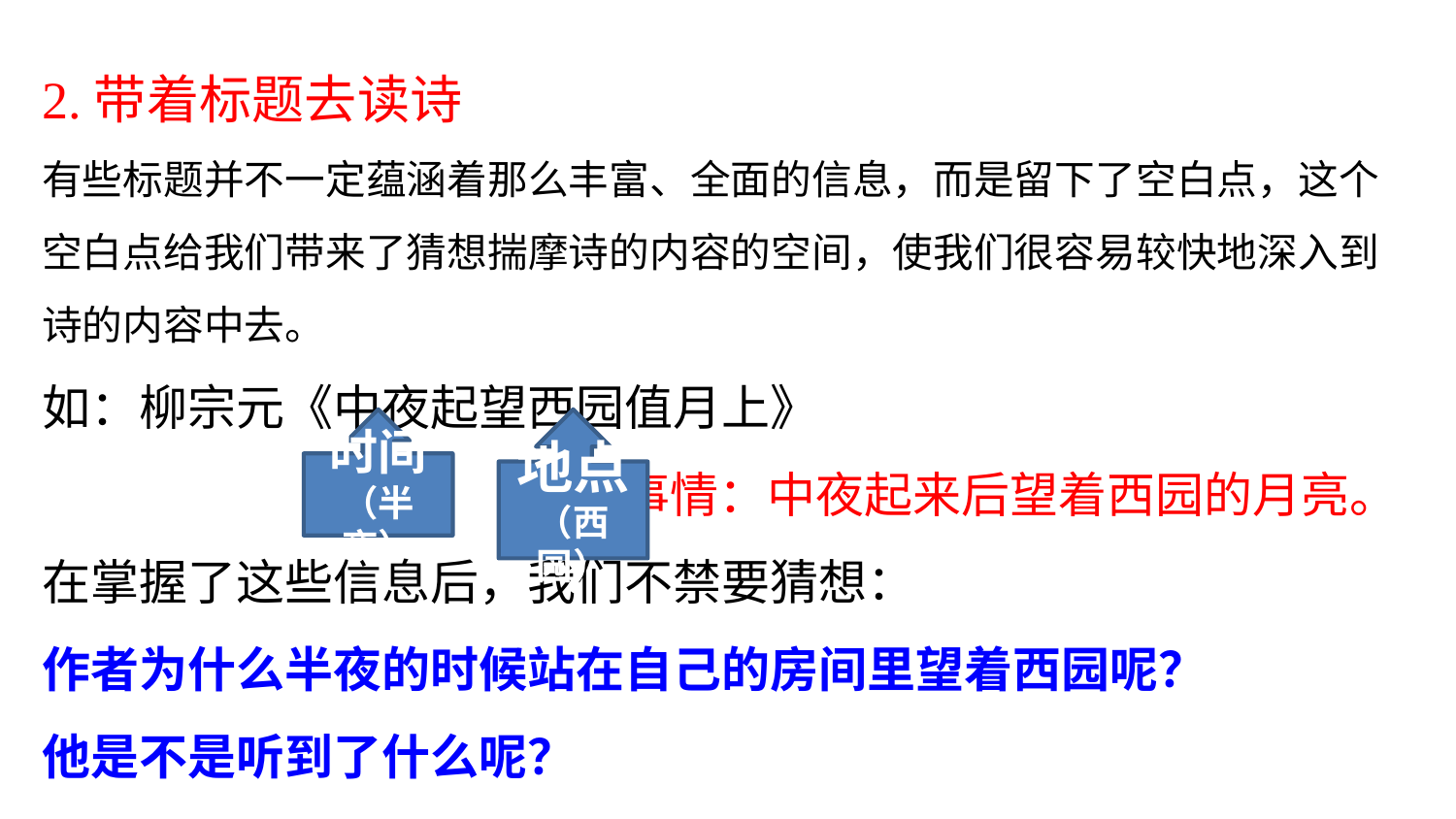

2.带着标题去读诗
有些标题并不一定蕴涵着那么丰富、全面的信息，而是留下了空白点，这个空白点给我们带来了猜想揣摩诗的内容的空间，使我们很容易较快地深入到诗的内容中去。
如：柳宗元《中夜起望西园值月上》
                                                    事情：中夜起来后望着西园的月亮。
在掌握了这些信息后，我们不禁要猜想：
作者为什么半夜的时候站在自己的房间里望着西园呢？
他是不是听到了什么呢？
时间（半夜）
地点（西园）